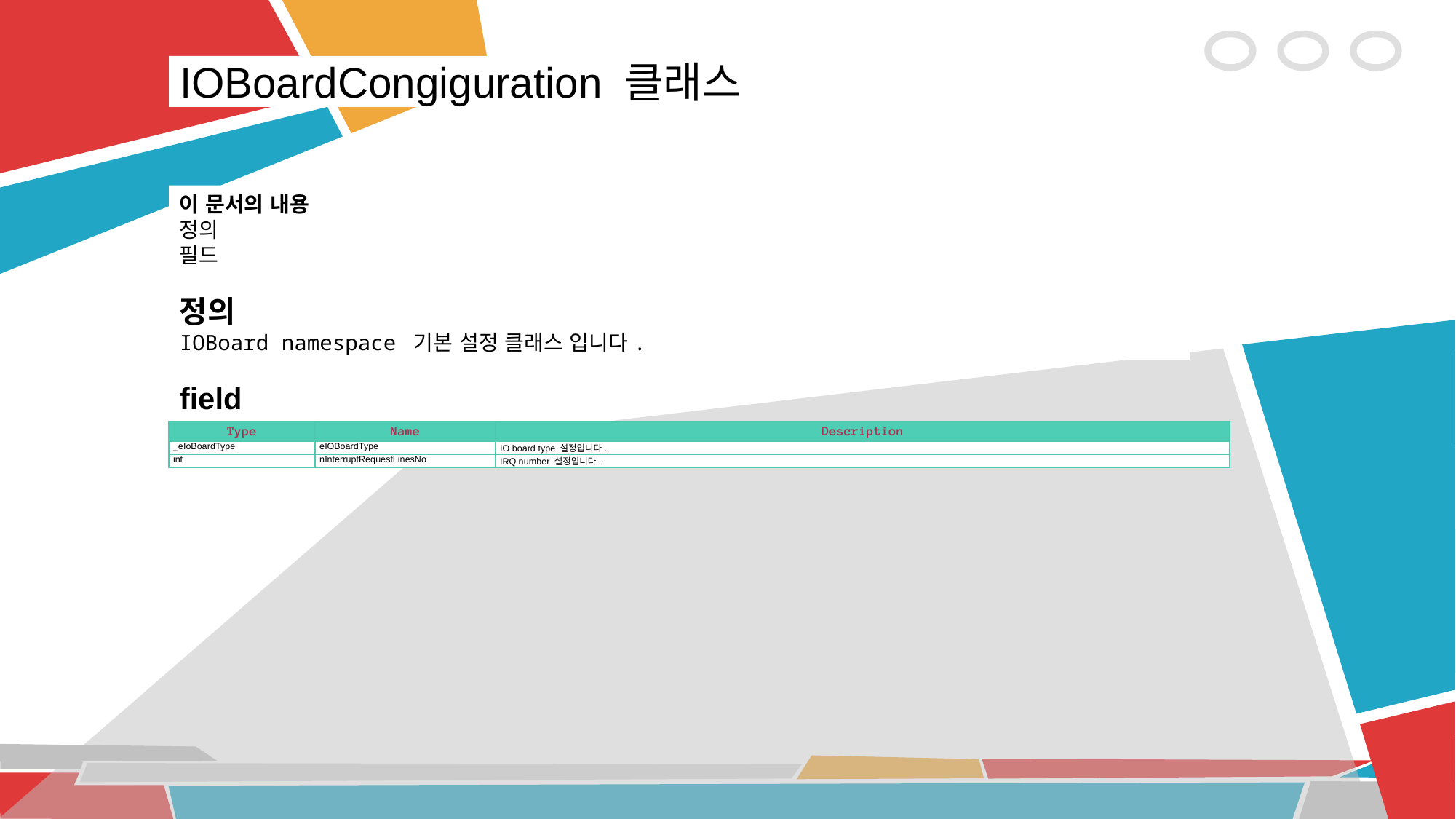

IOBoardCongiguration 클래스
이 문서의 내용
정의
필드

정의
IOBoard namespace 기본 설정 클래스 입니다.
field
| Type | Name | Description |
| --- | --- | --- |
| \_eIoBoardType | eIOBoardType | IO board type 설정입니다. |
| int | nInterruptRequestLinesNo | IRQ number 설정입니다. |